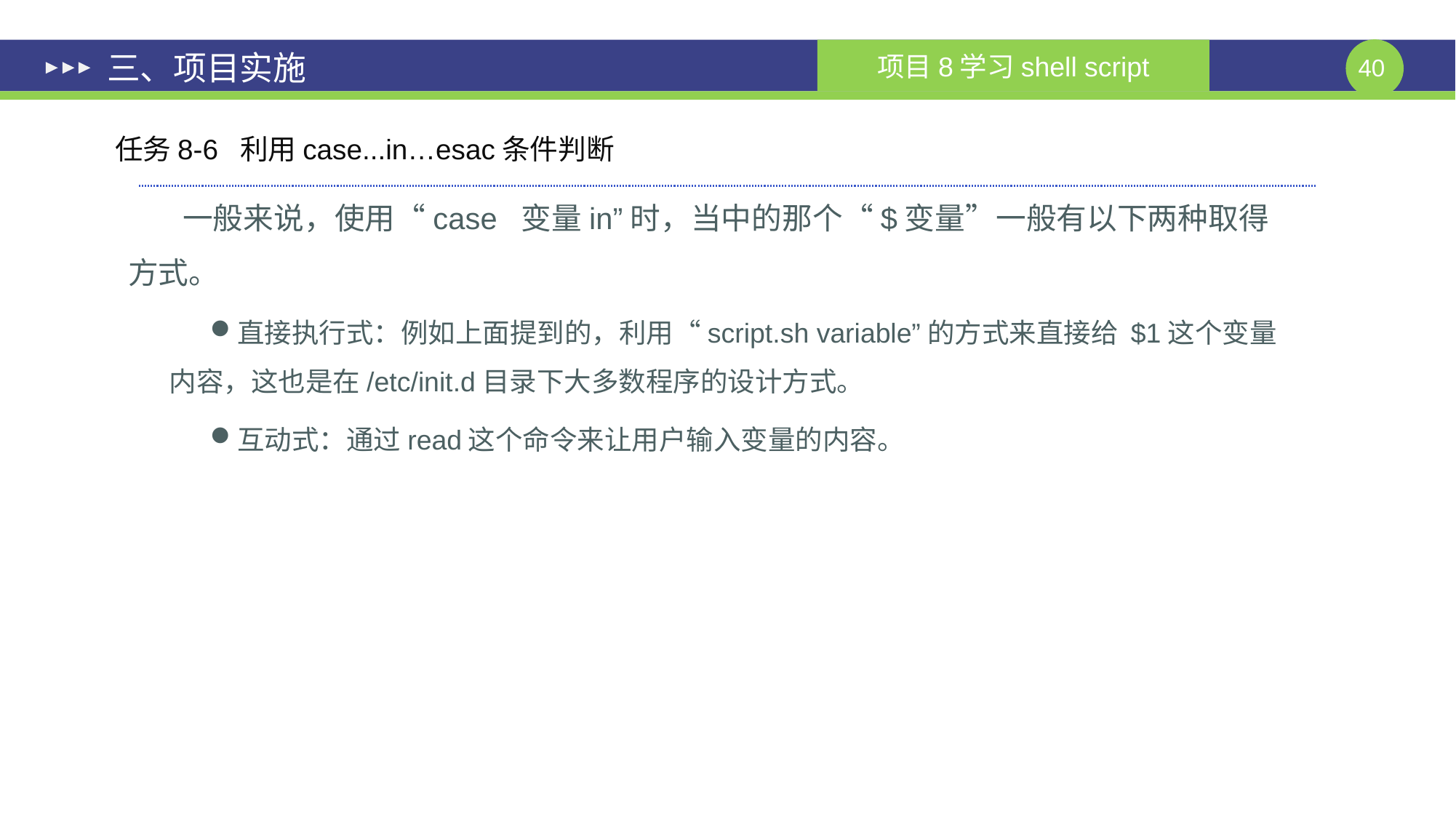

# 三、项目实施
任务8-6  利用case...in…esac条件判断
一般来说，使用“case  变量in”时，当中的那个“$变量”一般有以下两种取得方式。
直接执行式：例如上面提到的，利用“script.sh variable”的方式来直接给 $1这个变量内容，这也是在/etc/init.d目录下大多数程序的设计方式。
互动式：通过read这个命令来让用户输入变量的内容。